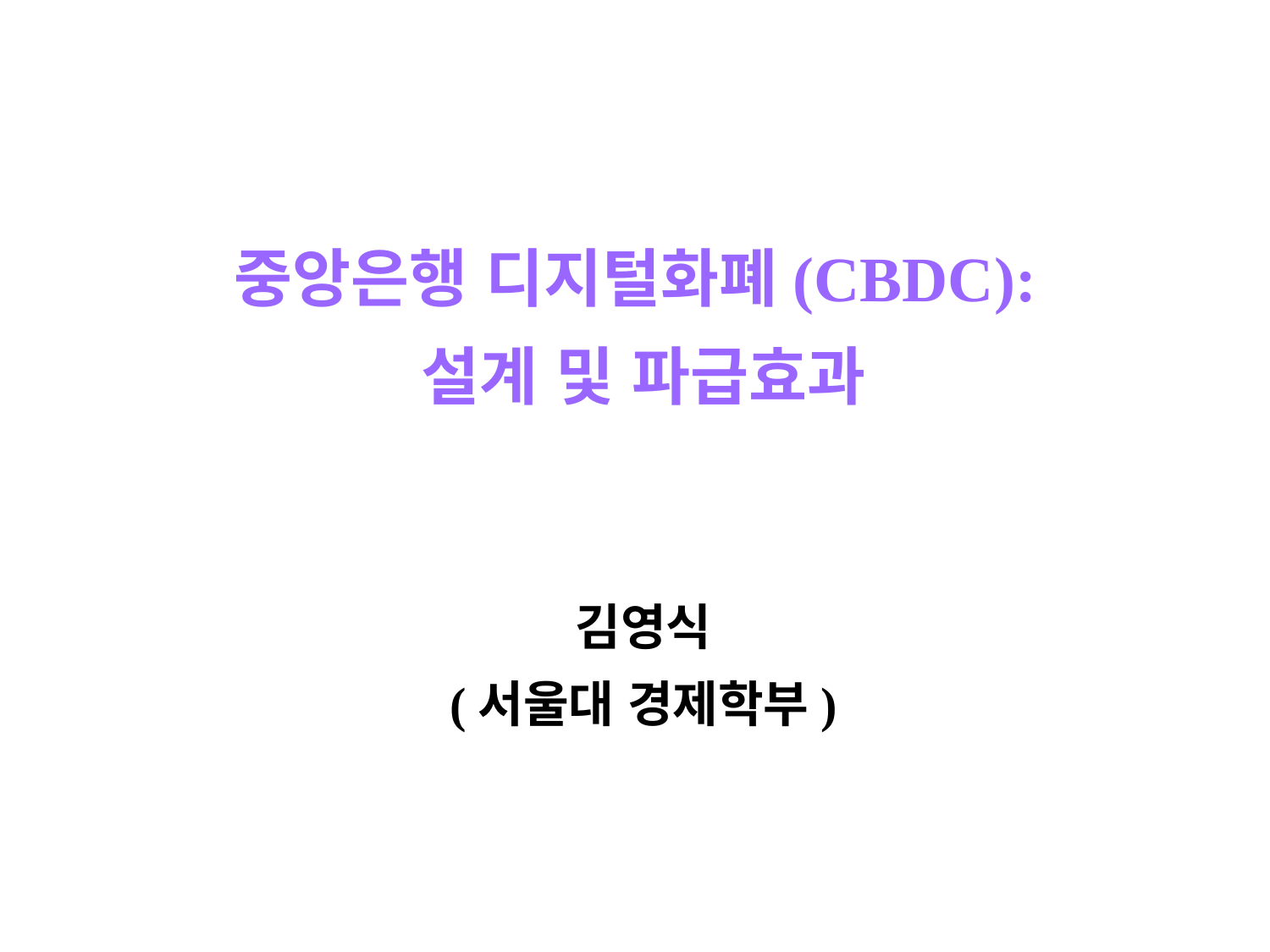

# 중앙은행 디지털화폐(CBDC): 설계 및 파급효과 김영식 (서울대 경제학부)